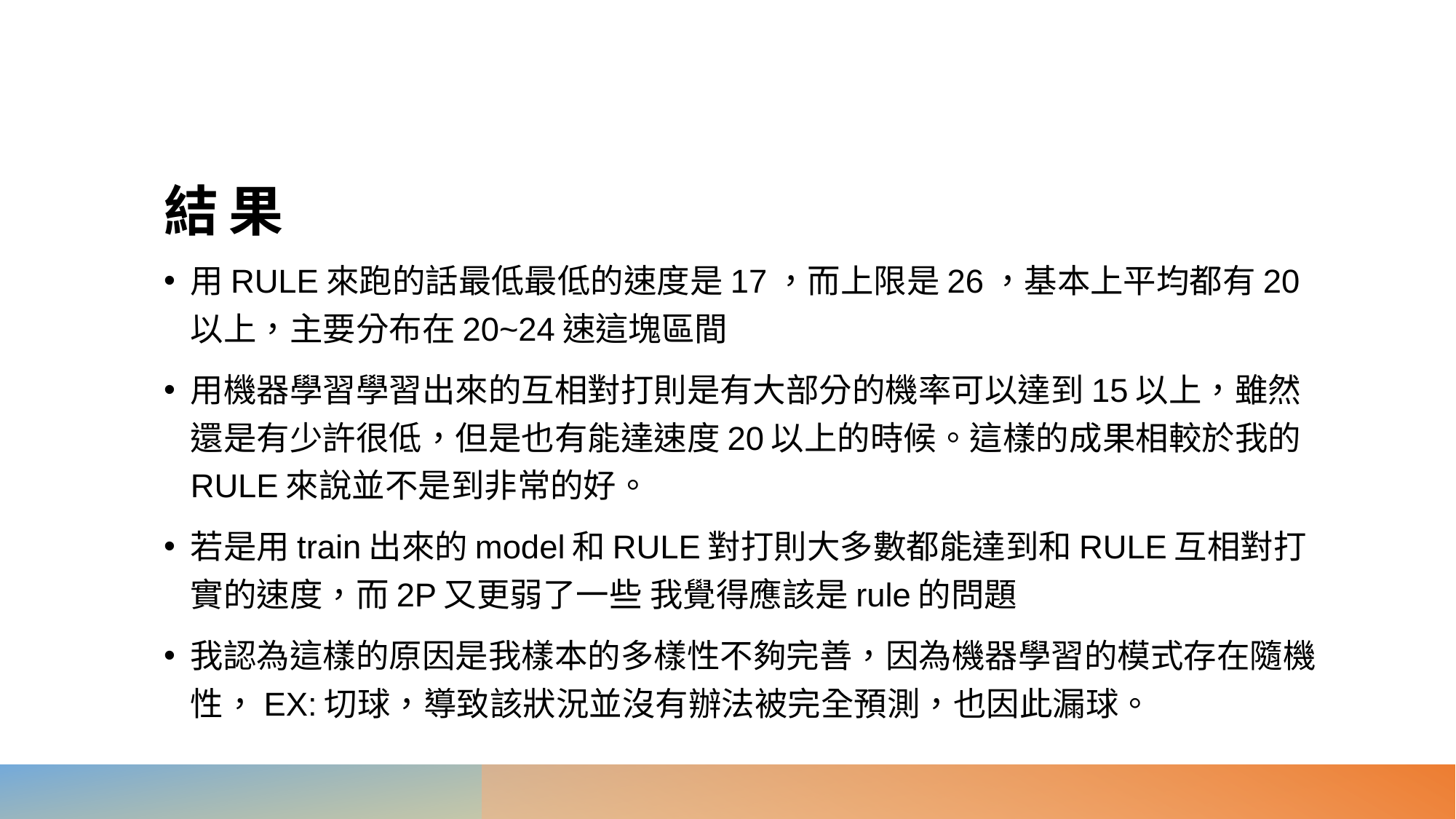

# 結果
用RULE來跑的話最低最低的速度是17，而上限是26，基本上平均都有20以上，主要分布在20~24速這塊區間
用機器學習學習出來的互相對打則是有大部分的機率可以達到15以上，雖然還是有少許很低，但是也有能達速度20以上的時候。這樣的成果相較於我的RULE來說並不是到非常的好。
若是用train出來的model和RULE對打則大多數都能達到和RULE互相對打實的速度，而2P又更弱了一些 我覺得應該是rule的問題
我認為這樣的原因是我樣本的多樣性不夠完善，因為機器學習的模式存在隨機性，EX:切球，導致該狀況並沒有辦法被完全預測，也因此漏球。